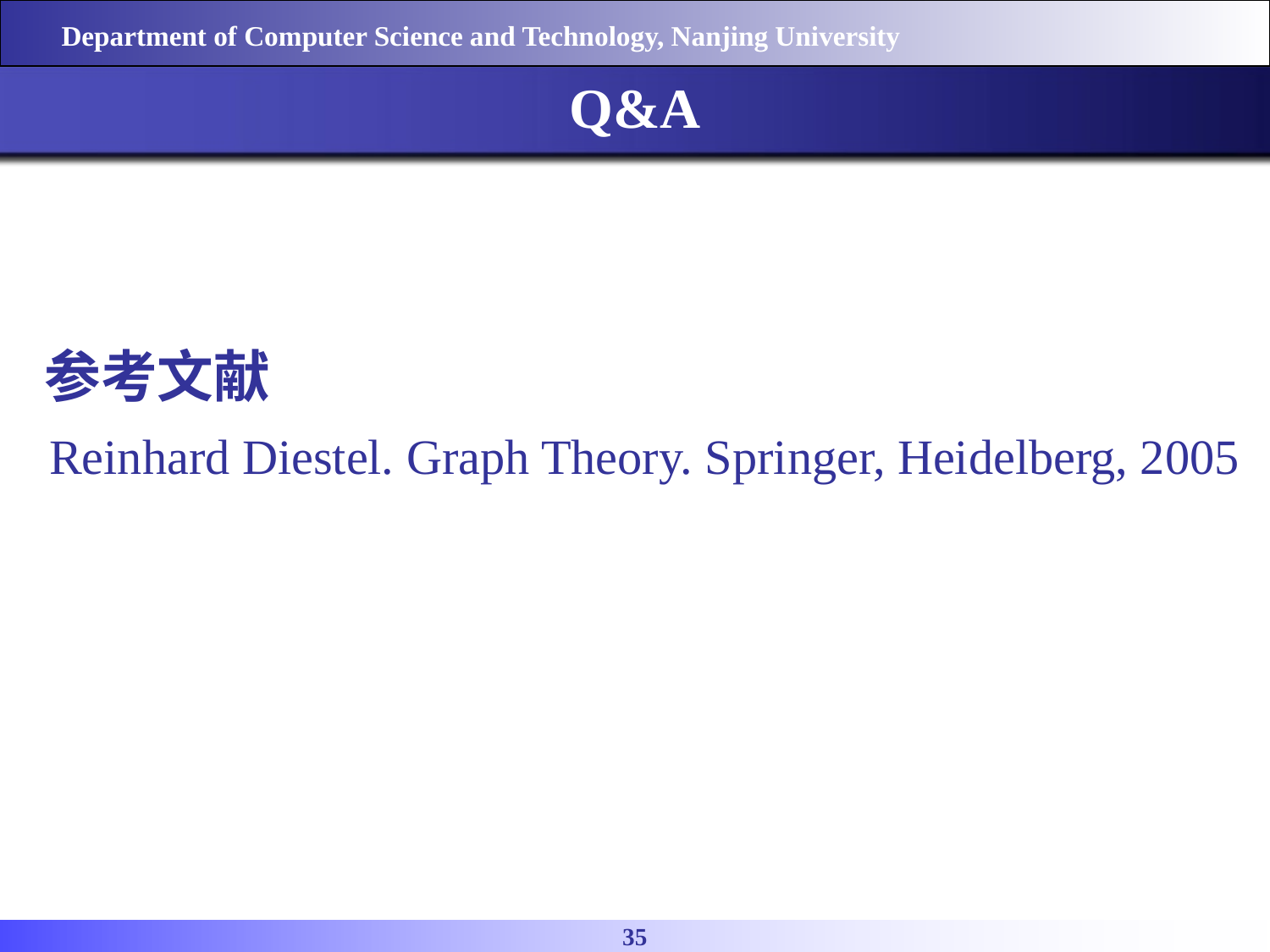

Q&A
参考文献
Reinhard Diestel. Graph Theory. Springer, Heidelberg, 2005